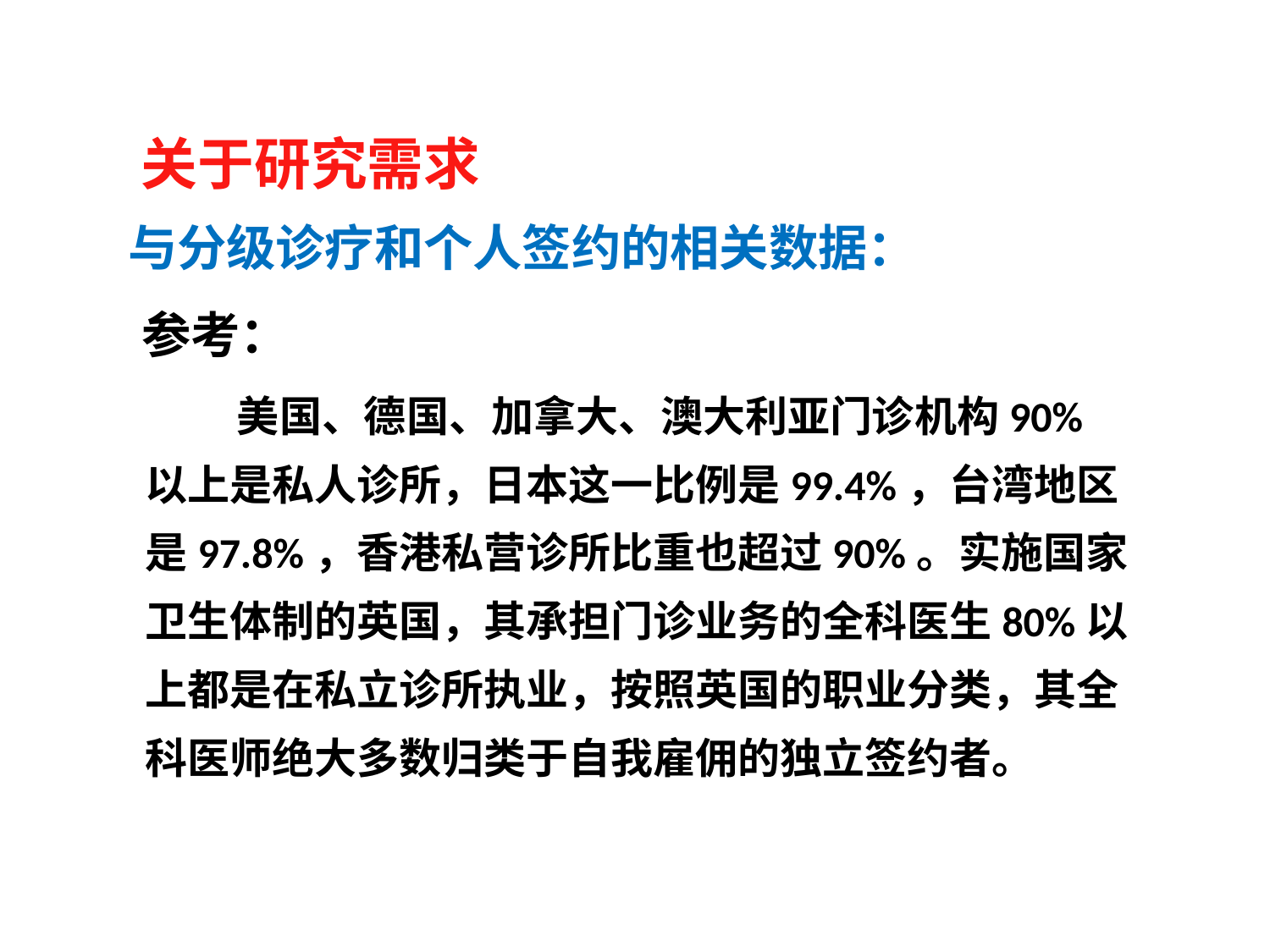

# 关于研究需求 与分级诊疗和个人签约的相关数据：
    参考：
               美国、德国、加拿大、澳大利亚门诊机构90%以上是私人诊所，日本这一比例是99.4%，台湾地区是97.8%，香港私营诊所比重也超过90%。实施国家卫生体制的英国，其承担门诊业务的全科医生80%以上都是在私立诊所执业，按照英国的职业分类，其全科医师绝大多数归类于自我雇佣的独立签约者。